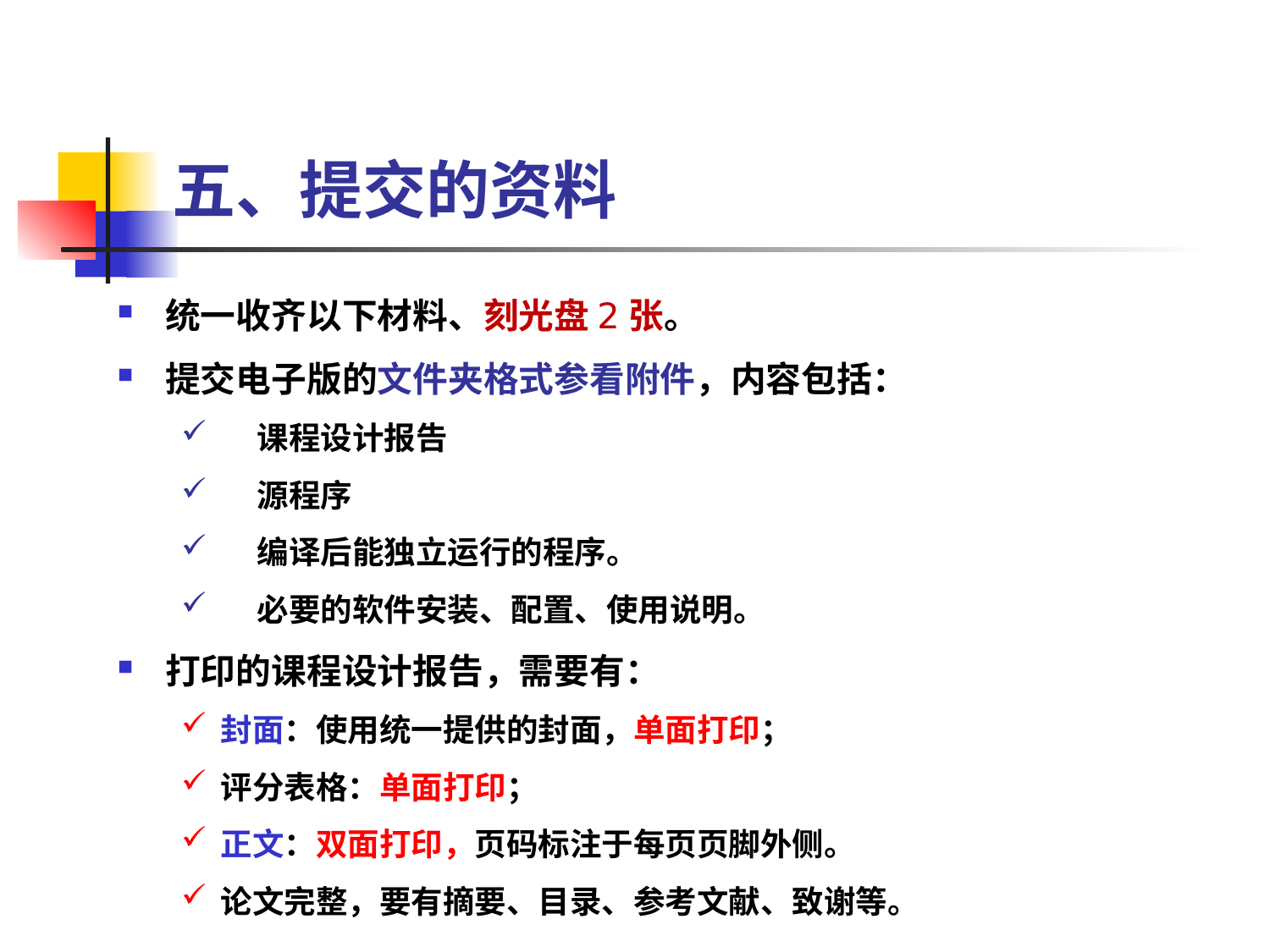

# 五、提交的资料
统一收齐以下材料、刻光盘2张。
提交电子版的文件夹格式参看附件，内容包括：
    课程设计报告
    源程序
    编译后能独立运行的程序。
    必要的软件安装、配置、使用说明。
打印的课程设计报告，需要有：
封面：使用统一提供的封面，单面打印；
评分表格：单面打印；
正文：双面打印，页码标注于每页页脚外侧。
论文完整，要有摘要、目录、参考文献、致谢等。
11